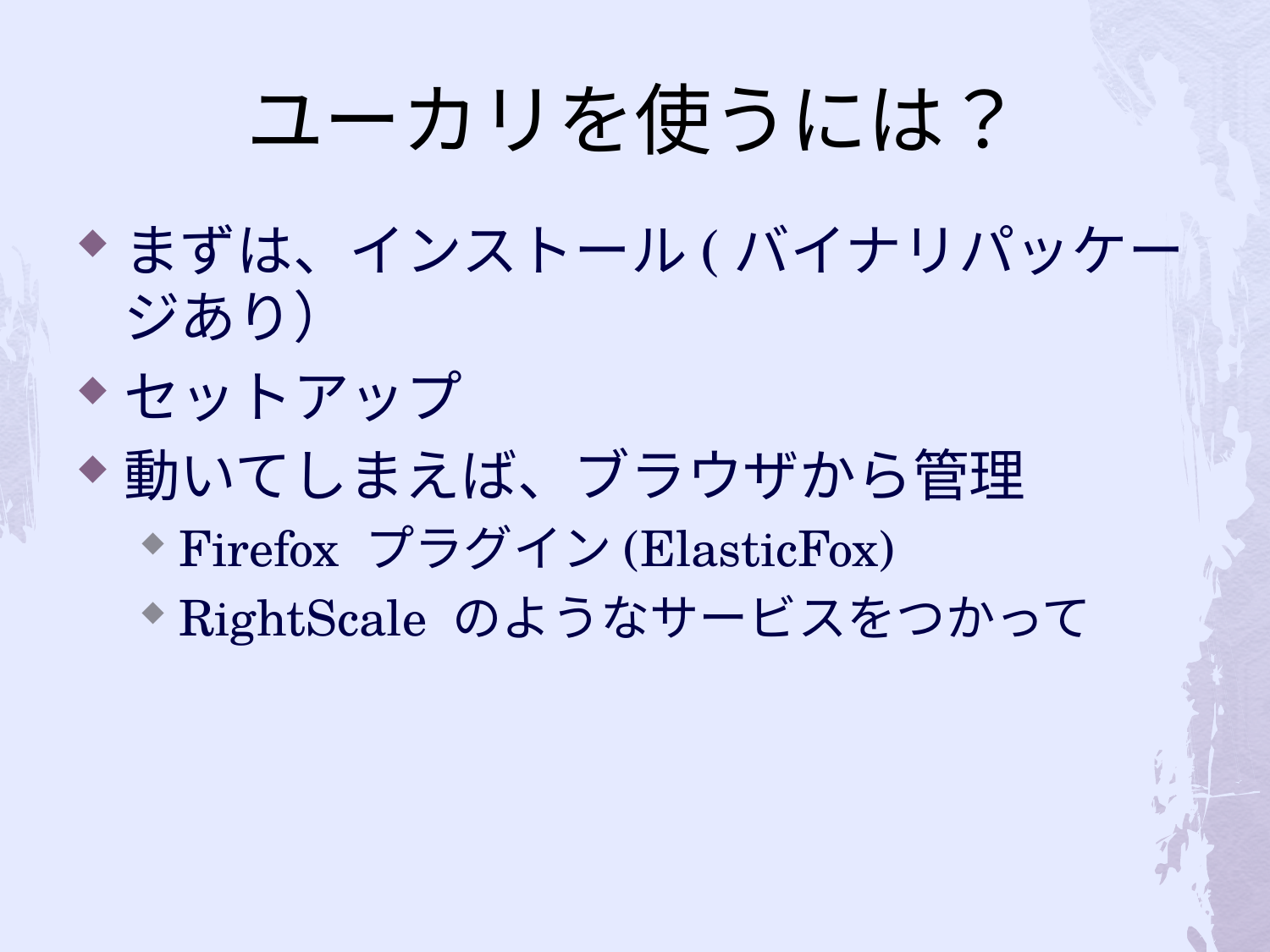

# ユーカリを使うには？
まずは、インストール(バイナリパッケージあり）
セットアップ
動いてしまえば、ブラウザから管理
Firefox プラグイン(ElasticFox)
RightScale のようなサービスをつかって